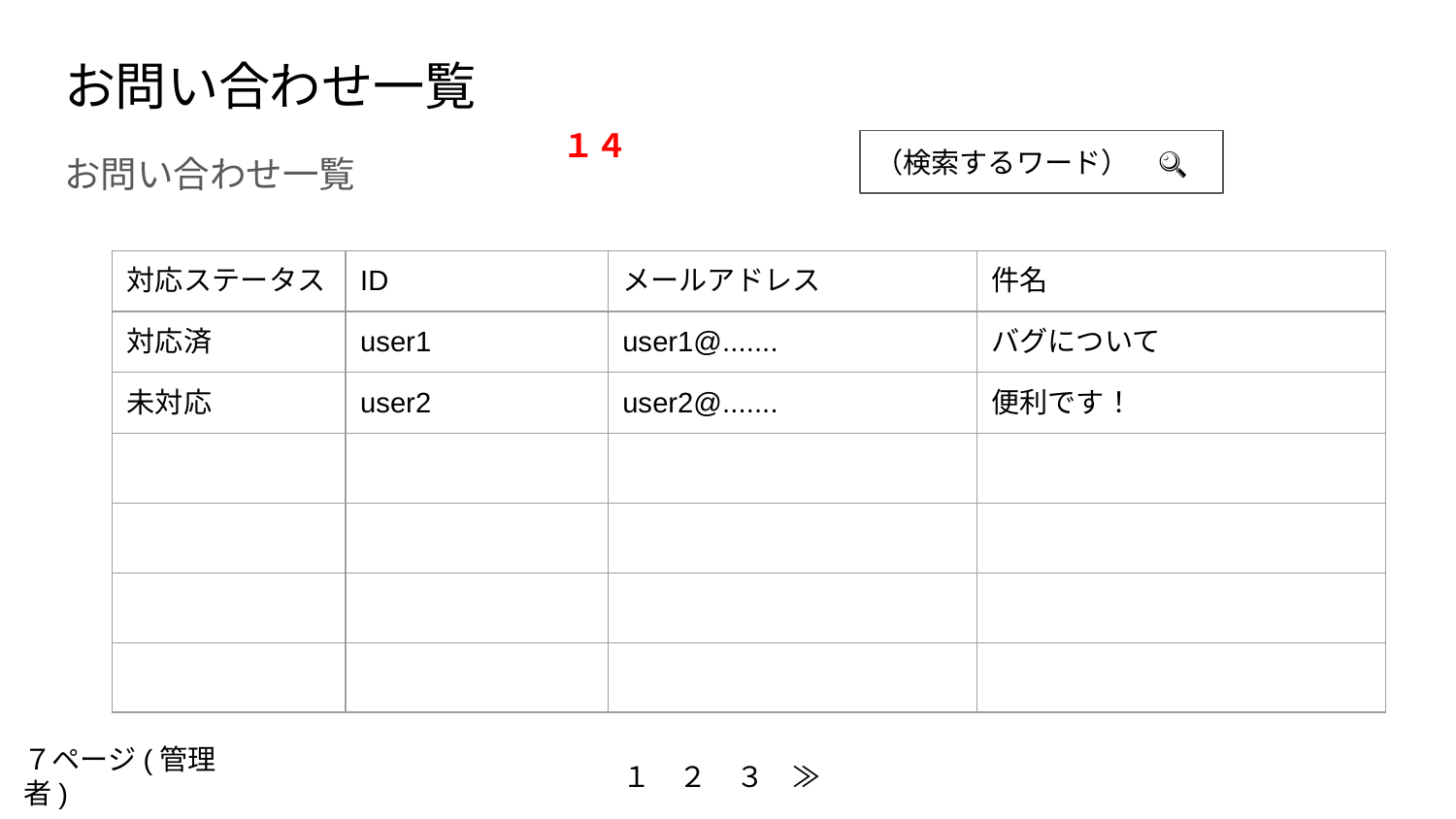

# お問い合わせ一覧
１４
お問い合わせ一覧
（検索するワード）　🔍
| 対応ステータス | ID | メールアドレス | 件名 |
| --- | --- | --- | --- |
| 対応済 | user1 | user1@....... | バグについて |
| 未対応 | user2 | user2@....... | 便利です！ |
|  |  |  |  |
|  |  |  |  |
|  |  |  |  |
|  |  |  |  |
７ページ(管理者)
１　２　３　≫